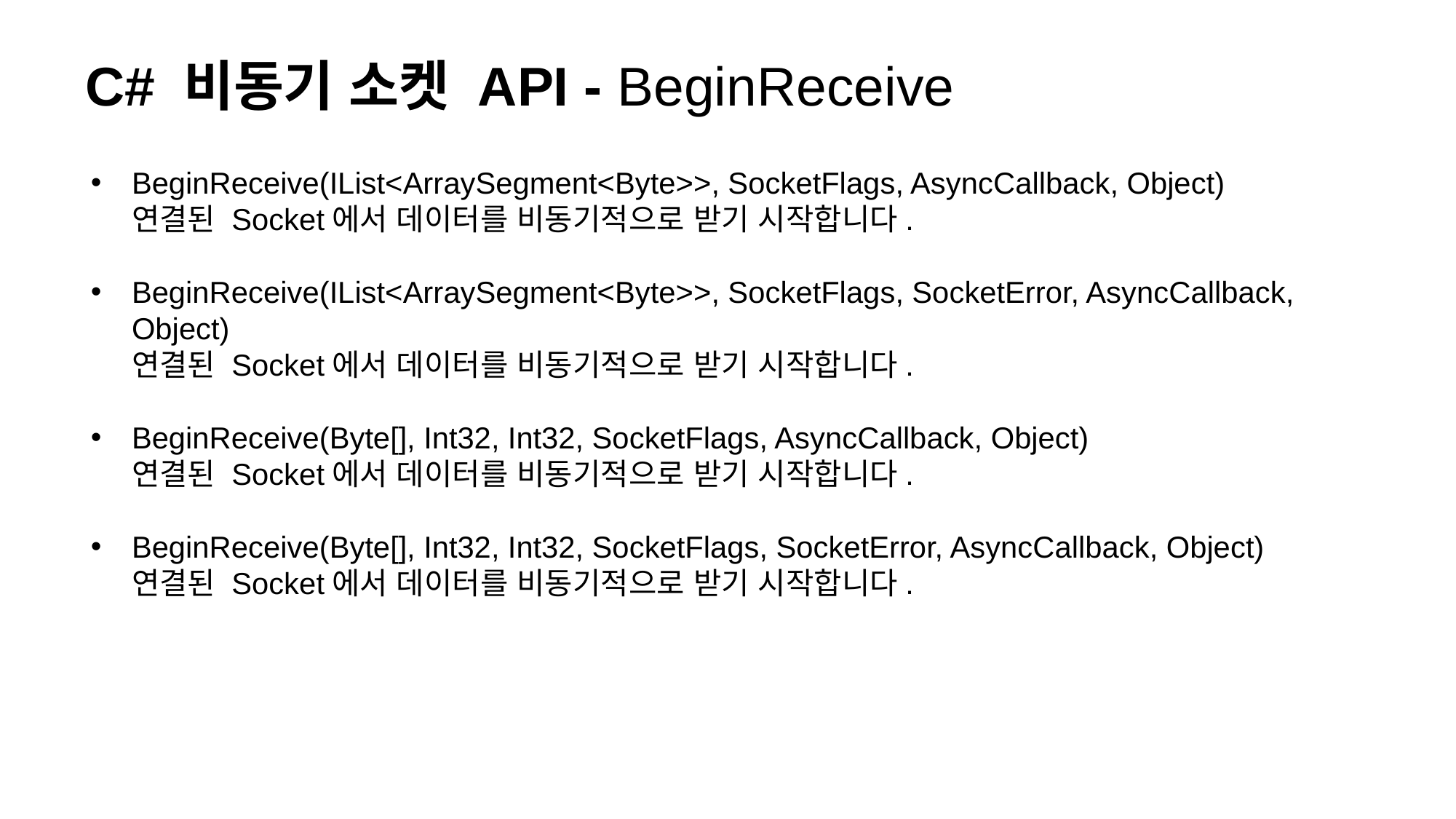

C# 비동기 소켓 API - BeginReceive
BeginReceive(IList<ArraySegment<Byte>>, SocketFlags, AsyncCallback, Object)
연결된 Socket에서 데이터를 비동기적으로 받기 시작합니다.

BeginReceive(IList<ArraySegment<Byte>>, SocketFlags, SocketError, AsyncCallback, Object)
연결된 Socket에서 데이터를 비동기적으로 받기 시작합니다.

BeginReceive(Byte[], Int32, Int32, SocketFlags, AsyncCallback, Object)
연결된 Socket에서 데이터를 비동기적으로 받기 시작합니다.

BeginReceive(Byte[], Int32, Int32, SocketFlags, SocketError, AsyncCallback, Object)
연결된 Socket에서 데이터를 비동기적으로 받기 시작합니다.